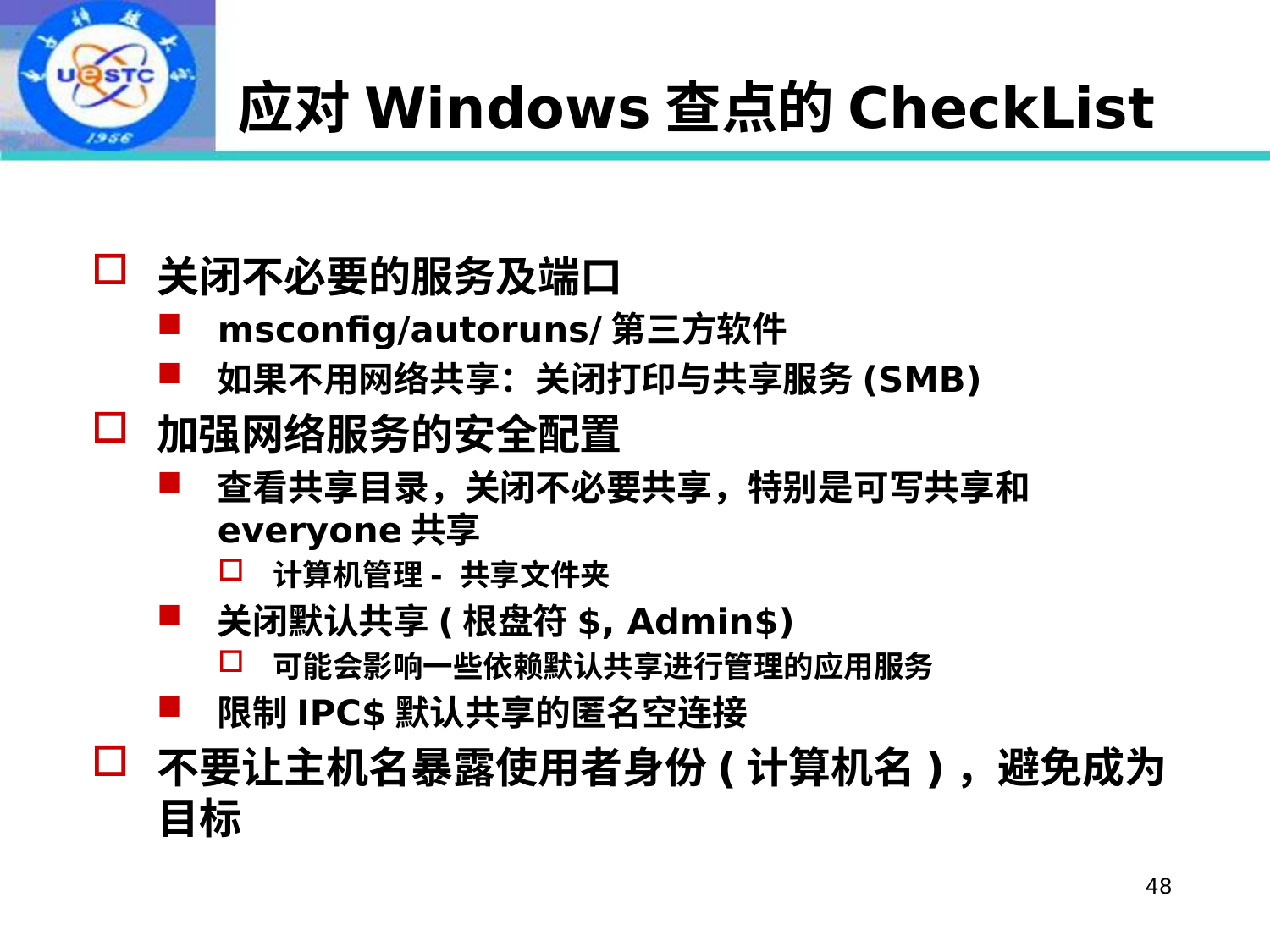

# 应对Windows查点的CheckList
关闭不必要的服务及端口
msconfig/autoruns/第三方软件
如果不用网络共享：关闭打印与共享服务(SMB)
加强网络服务的安全配置
查看共享目录，关闭不必要共享，特别是可写共享和everyone共享
计算机管理- 共享文件夹
关闭默认共享(根盘符$, Admin$)
可能会影响一些依赖默认共享进行管理的应用服务
限制IPC$默认共享的匿名空连接
不要让主机名暴露使用者身份(计算机名)，避免成为目标

48